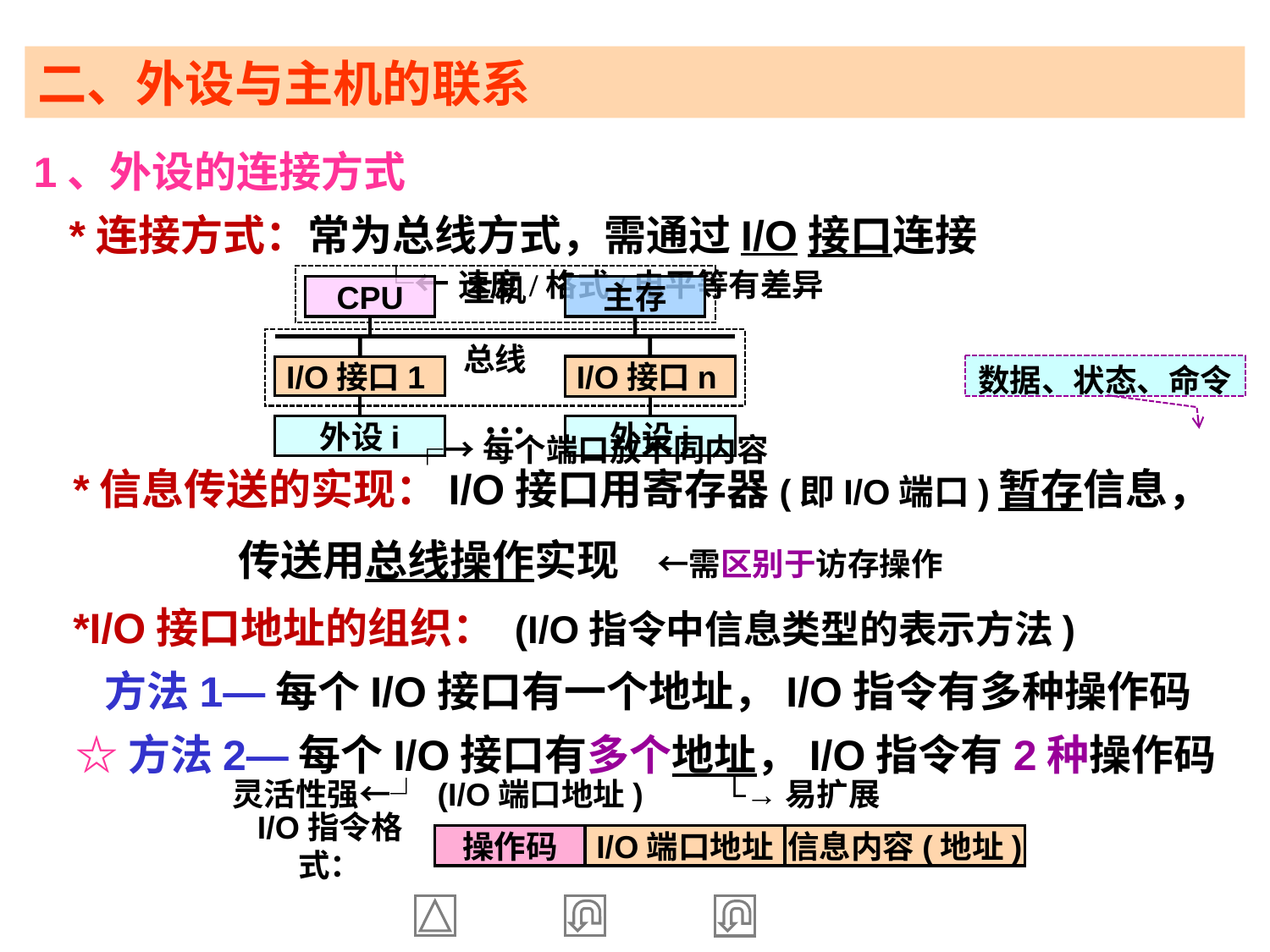

二、外设与主机的联系
1、外设的连接方式
   *连接方式：常为总线方式，需通过I/O接口连接
                                                └←速度/格式/电平等有差异

主机
CPU
主存

总线
 I/O接口1
 I/O接口n
…
外设i
外设j
数据、状态、命令
                                                    ┌→每个端口放不同内容
   *信息传送的实现：I/O接口用寄存器(即I/O端口)暂存信息，
                    传送用总线操作实现    ←需区别于访存操作
   *I/O接口地址的组织： (I/O指令中信息类型的表示方法)
      方法1—每个I/O接口有一个地址，I/O指令有多种操作码
    ☆方法2—每个I/O接口有多个地址，I/O指令有2种操作码
                          灵活性强←┘ (I/O端口地址)         └→易扩展
I/O指令格式：
操作码
I/O端口地址
信息内容(地址)

6